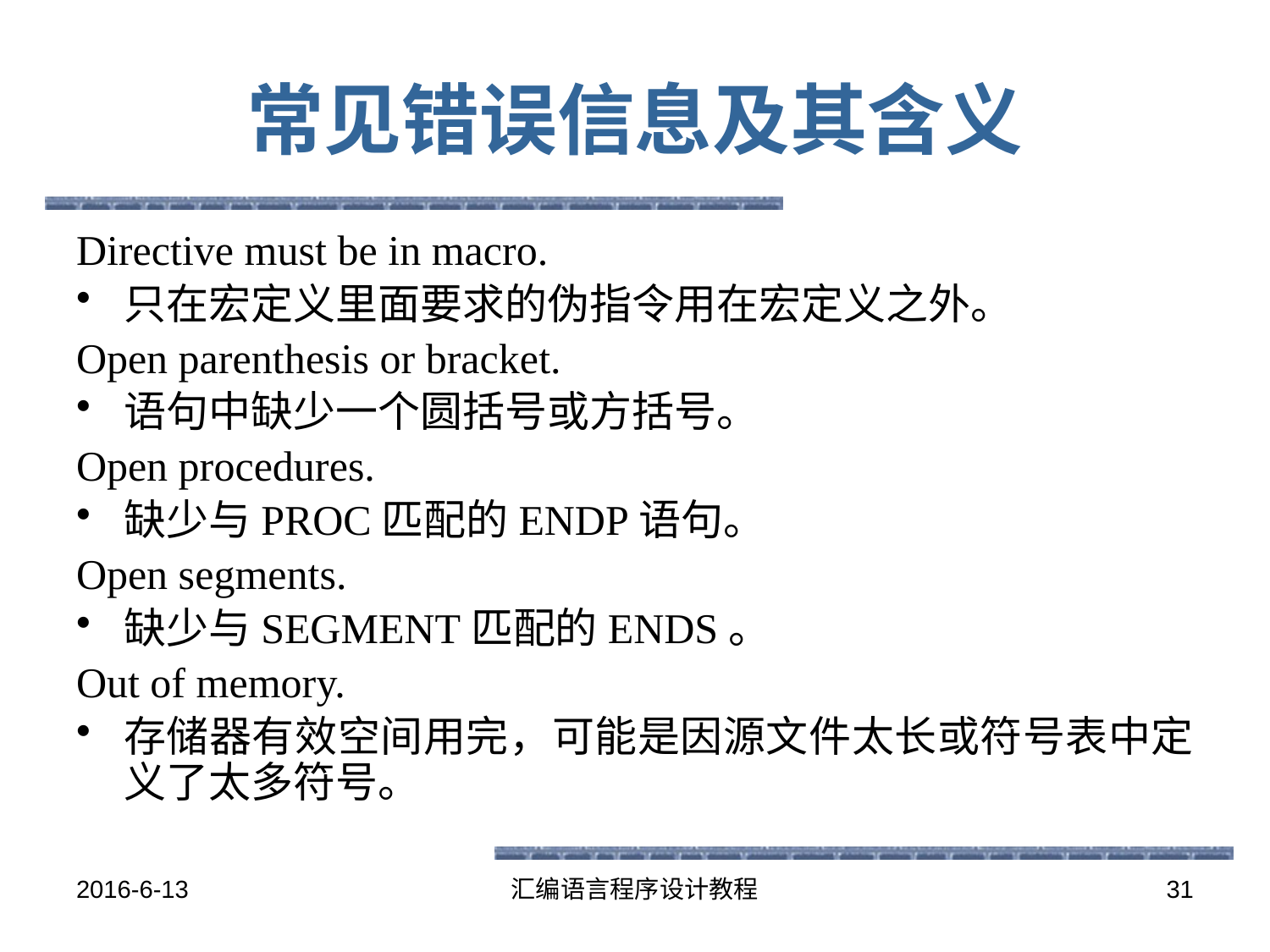

# 常见错误信息及其含义
Directive must be in macro.
只在宏定义里面要求的伪指令用在宏定义之外。
Open parenthesis or bracket.
语句中缺少一个圆括号或方括号。
Open procedures.
缺少与PROC匹配的ENDP语句。
Open segments.
缺少与SEGMENT匹配的ENDS。
Out of memory.
存储器有效空间用完，可能是因源文件太长或符号表中定义了太多符号。
2016-6-13
汇编语言程序设计教程
31